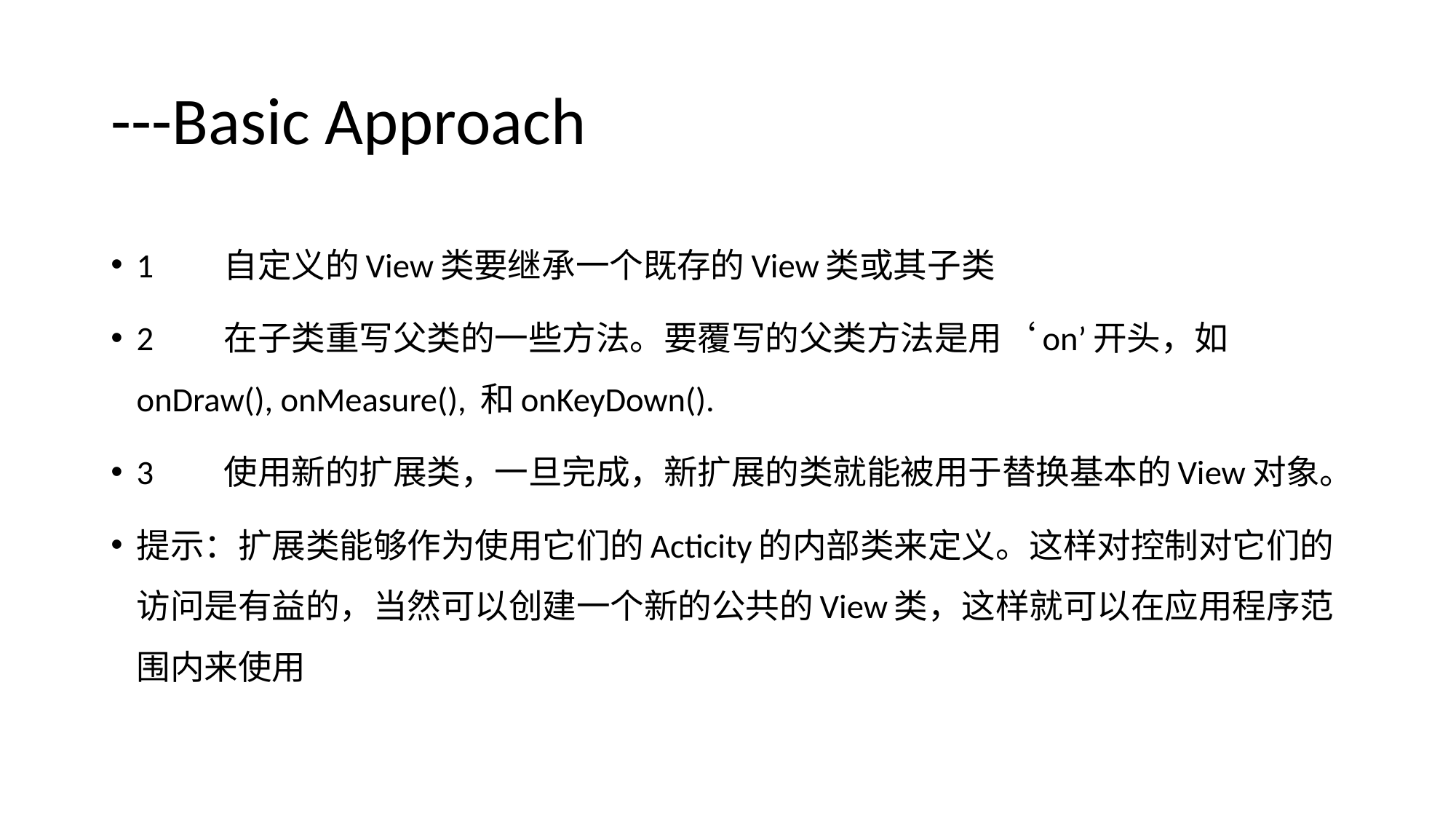

# ---Basic Approach
1	自定义的View类要继承一个既存的View类或其子类
2	在子类重写父类的一些方法。要覆写的父类方法是用‘on’开头，如onDraw(), onMeasure(), 和onKeyDown().
3	使用新的扩展类，一旦完成，新扩展的类就能被用于替换基本的View对象。
提示：扩展类能够作为使用它们的Acticity的内部类来定义。这样对控制对它们的访问是有益的，当然可以创建一个新的公共的View类，这样就可以在应用程序范围内来使用